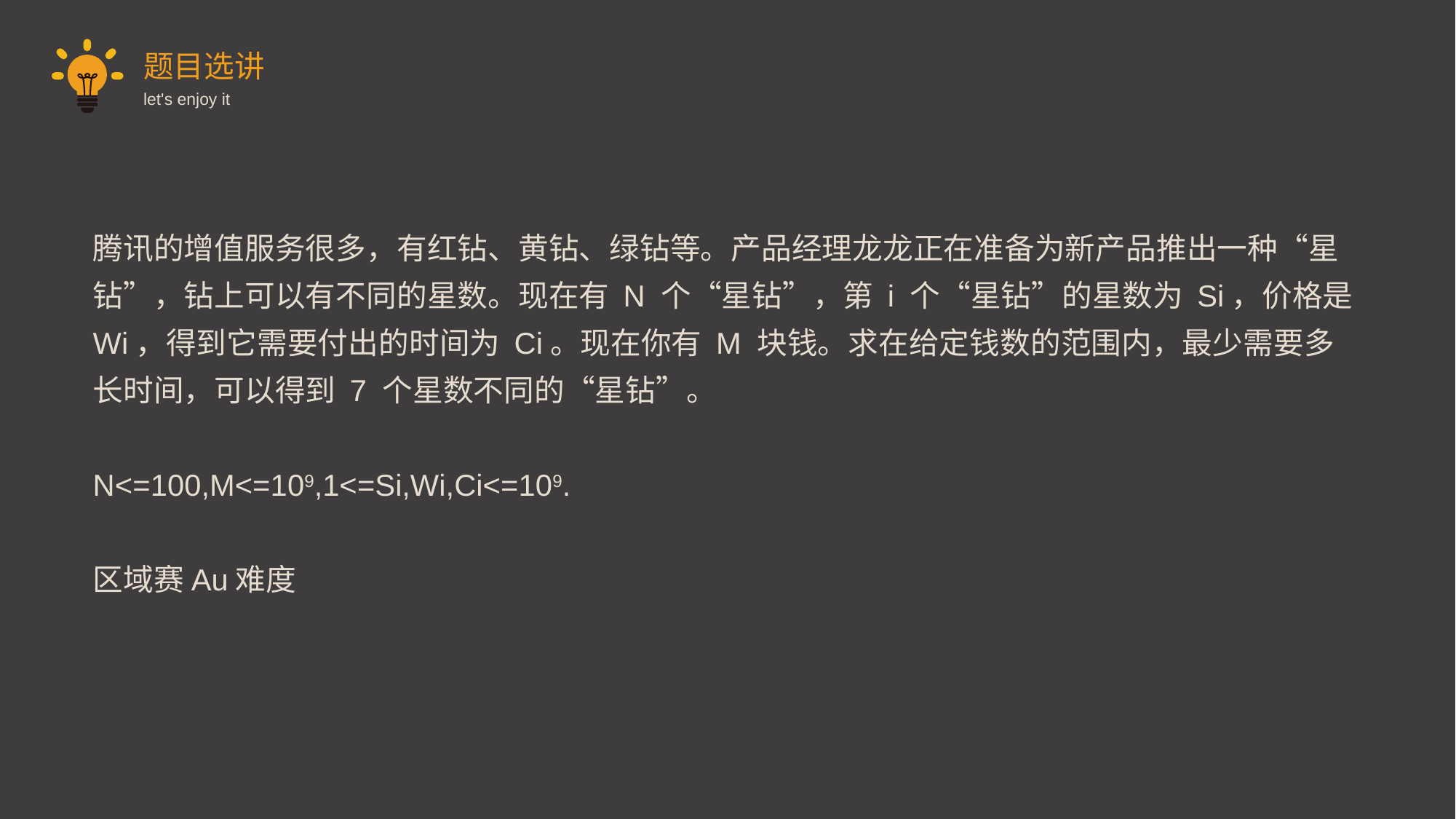

题目选讲
let's enjoy it
腾讯的增值服务很多，有红钻、黄钻、绿钻等。产品经理龙龙正在准备为新产品推出一种“星钻”，钻上可以有不同的星数。现在有 N 个“星钻”，第 i 个“星钻”的星数为 Si，价格是 Wi，得到它需要付出的时间为 Ci。现在你有 M 块钱。求在给定钱数的范围内，最少需要多长时间，可以得到 7 个星数不同的“星钻”。

N<=100,M<=109,1<=Si,Wi,Ci<=109.

区域赛Au难度